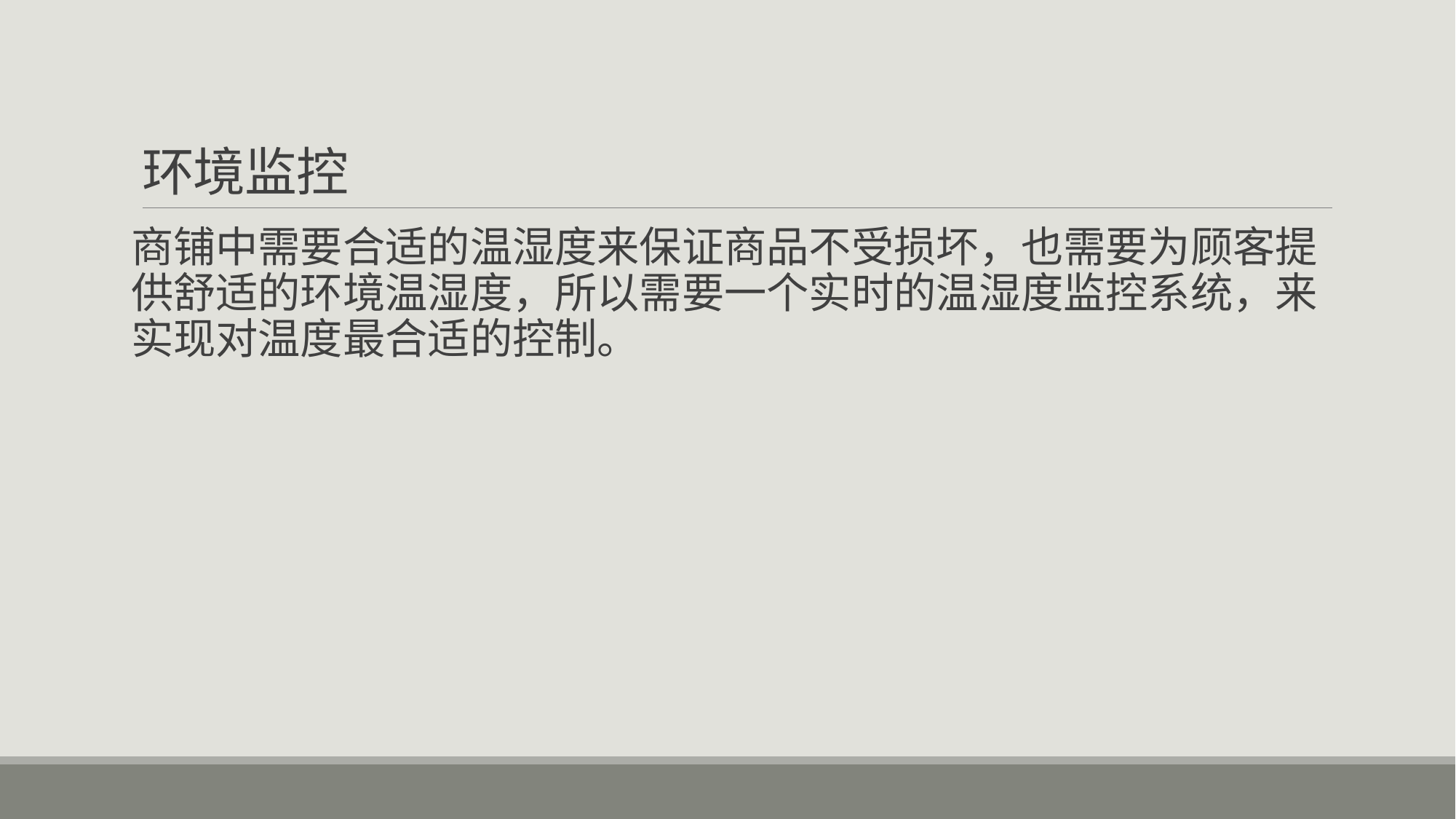

# 环境监控
商铺中需要合适的温湿度来保证商品不受损坏，也需要为顾客提供舒适的环境温湿度，所以需要一个实时的温湿度监控系统，来实现对温度最合适的控制。